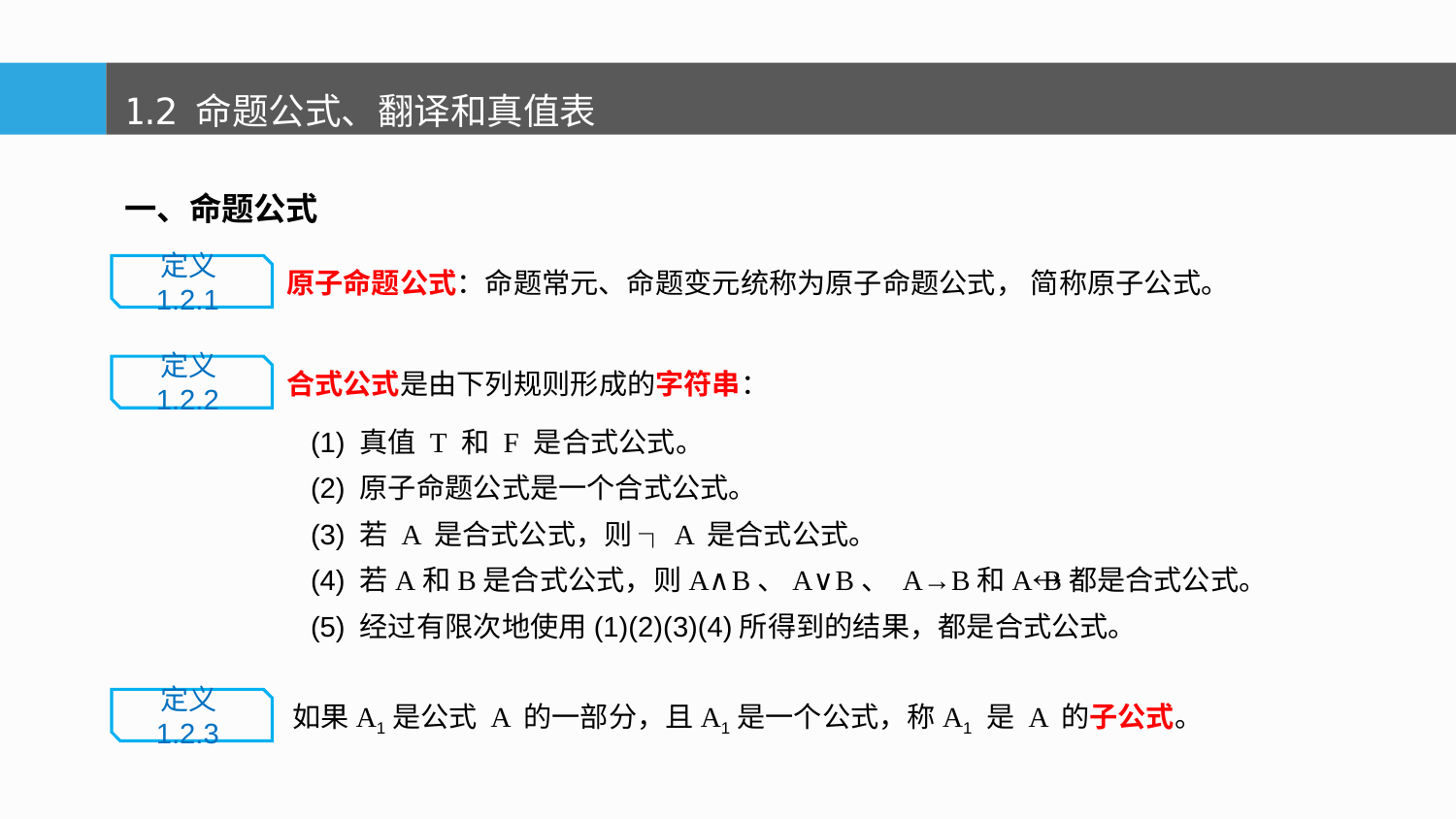

1.2 命题公式、翻译和真值表

一、命题公式
定义1.2.1
原子命题公式：命题常元、命题变元统称为原子命题公式， 简称原子公式。
定义1.2.2
合式公式是由下列规则形成的字符串：
   (1) 真值 T 和 F 是合式公式。
   (2) 原子命题公式是一个合式公式。
   (3) 若 A 是合式公式，则 ┐A 是合式公式。
   (4) 若A和B是合式公式，则A∧B、A∨B、 A→B和A↔B都是合式公式。
   (5) 经过有限次地使用(1)(2)(3)(4)所得到的结果，都是合式公式。
定义1.2.3
如果A1是公式 A 的一部分，且A1是一个公式，称A1 是 A 的子公式。